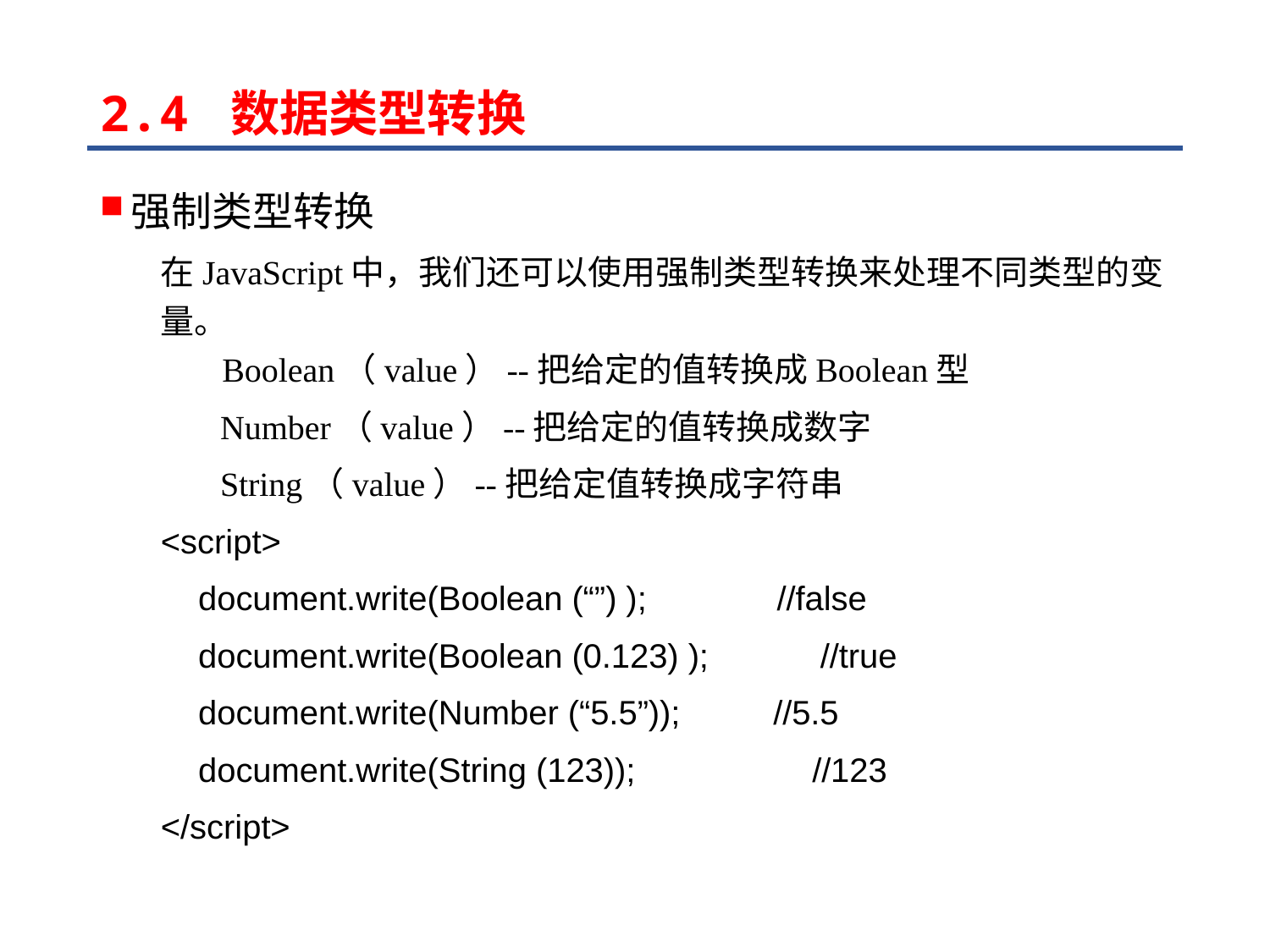

# 2.4 数据类型转换
强制类型转换
在JavaScript中，我们还可以使用强制类型转换来处理不同类型的变量。
       Boolean（value）--把给定的值转换成Boolean型
       Number（value）--把给定的值转换成数字
       String（value）--把给定值转换成字符串
<script>
    document.write(Boolean (“”) );              //false
    document.write(Boolean (0.123) );            //true
    document.write(Number (“5.5”));          //5.5
    document.write(String (123));                   //123
</script>